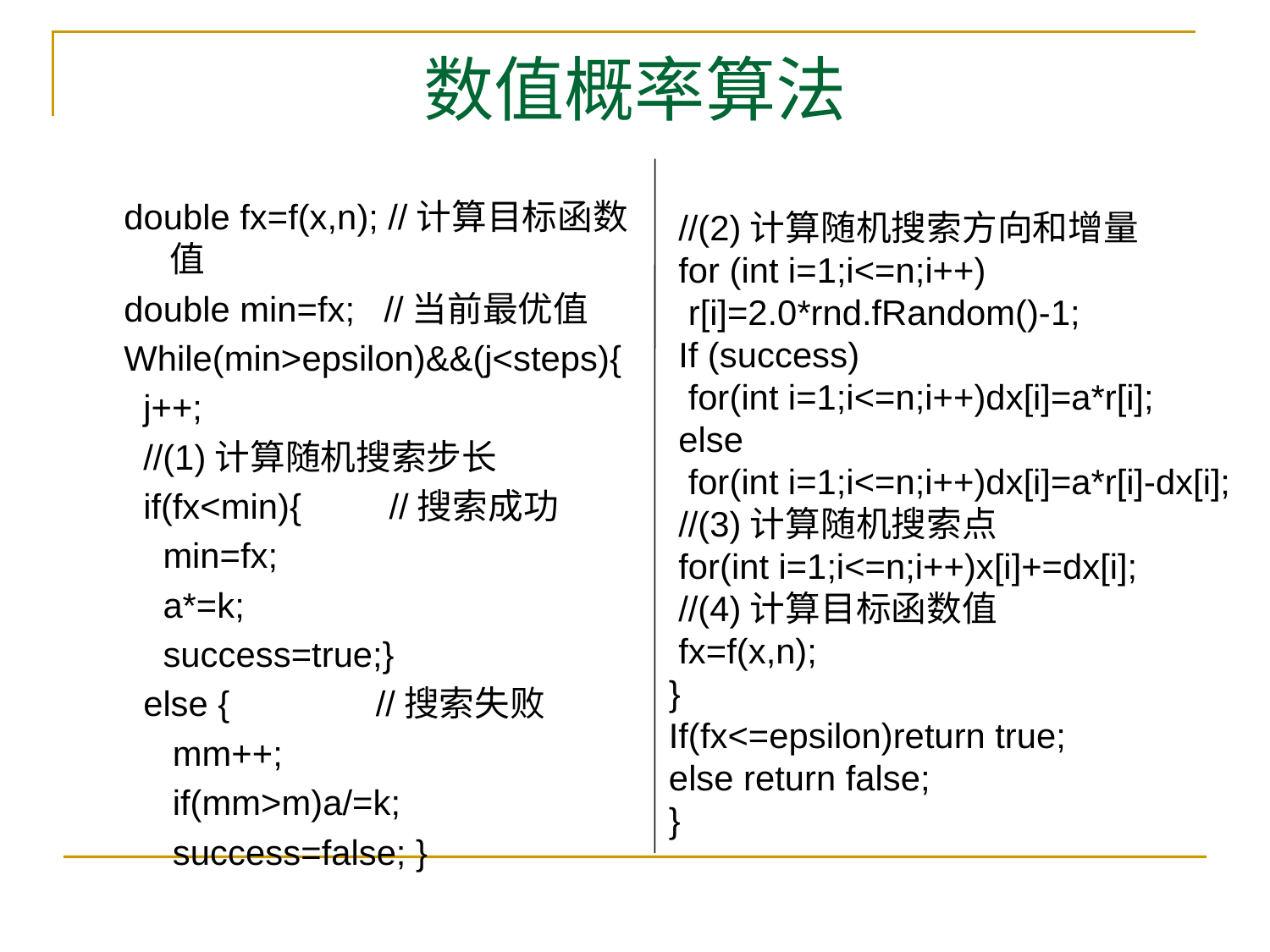

# 数值概率算法
double fx=f(x,n); //计算目标函数值
double min=fx;   //当前最优值
While(min>epsilon)&&(j<steps){
  j++;
  //(1)计算随机搜索步长
  if(fx<min){         //搜索成功
    min=fx;
    a*=k;
    success=true;}
  else {               //搜索失败
     mm++;
     if(mm>m)a/=k;
     success=false; }
 //(2)计算随机搜索方向和增量
 for (int i=1;i<=n;i++)
  r[i]=2.0*rnd.fRandom()-1;
 If (success)
  for(int i=1;i<=n;i++)dx[i]=a*r[i];
 else
  for(int i=1;i<=n;i++)dx[i]=a*r[i]-dx[i];
 //(3)计算随机搜索点
 for(int i=1;i<=n;i++)x[i]+=dx[i];
 //(4)计算目标函数值
 fx=f(x,n);
}
If(fx<=epsilon)return true;
else return false;
}